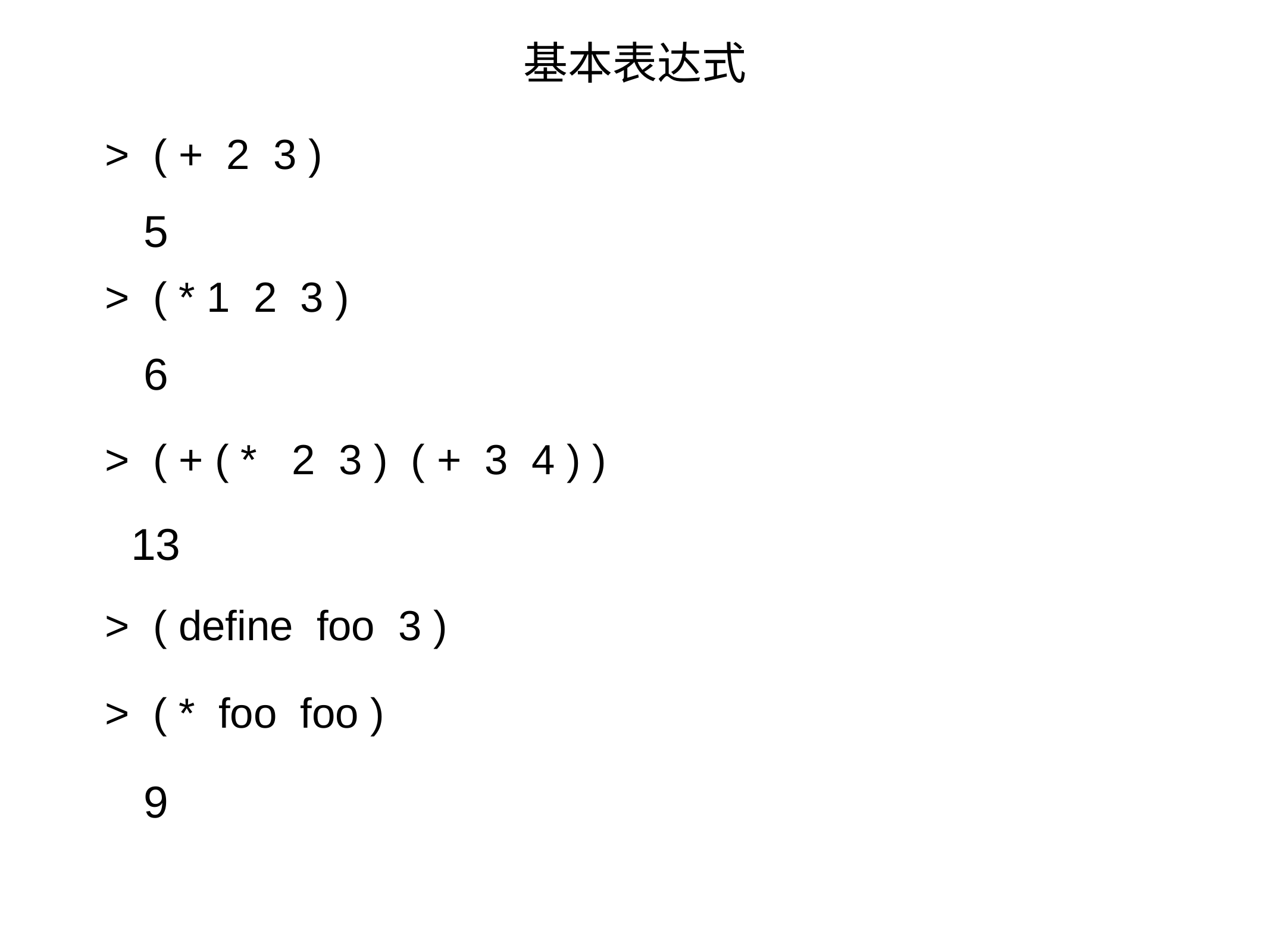

基本表达式
>  ( +  2  3 )
5
>  ( * 1  2  3 )
6
>  ( + ( *   2  3 )  ( +  3  4 ) )
13
>  ( define  foo  3 )
>  ( *  foo  foo )
9